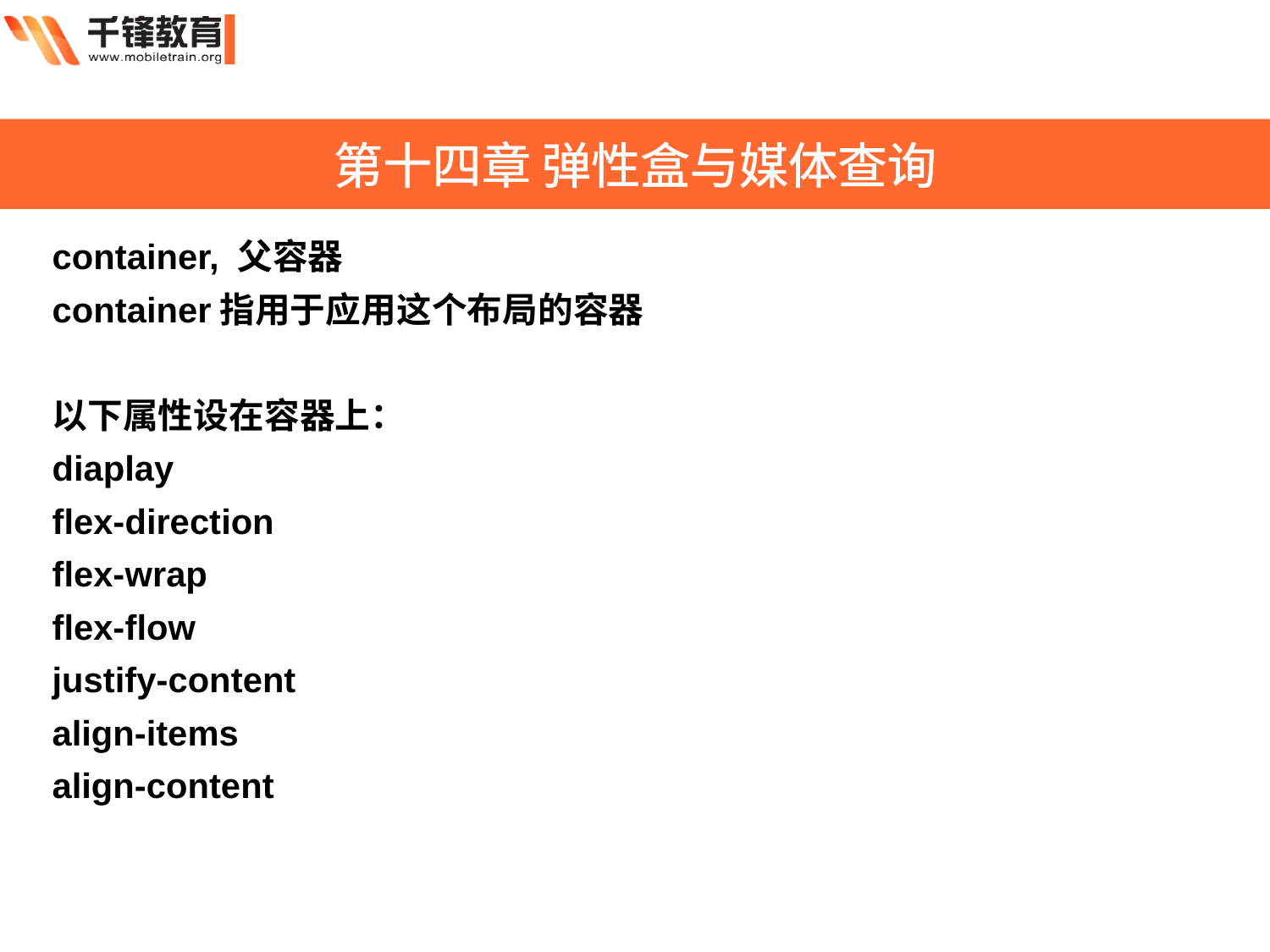

第十四章 弹性盒与媒体查询
container, 父容器
container指用于应用这个布局的容器

以下属性设在容器上：
diaplay
flex-direction
flex-wrap
flex-flow
justify-content
align-items
align-content